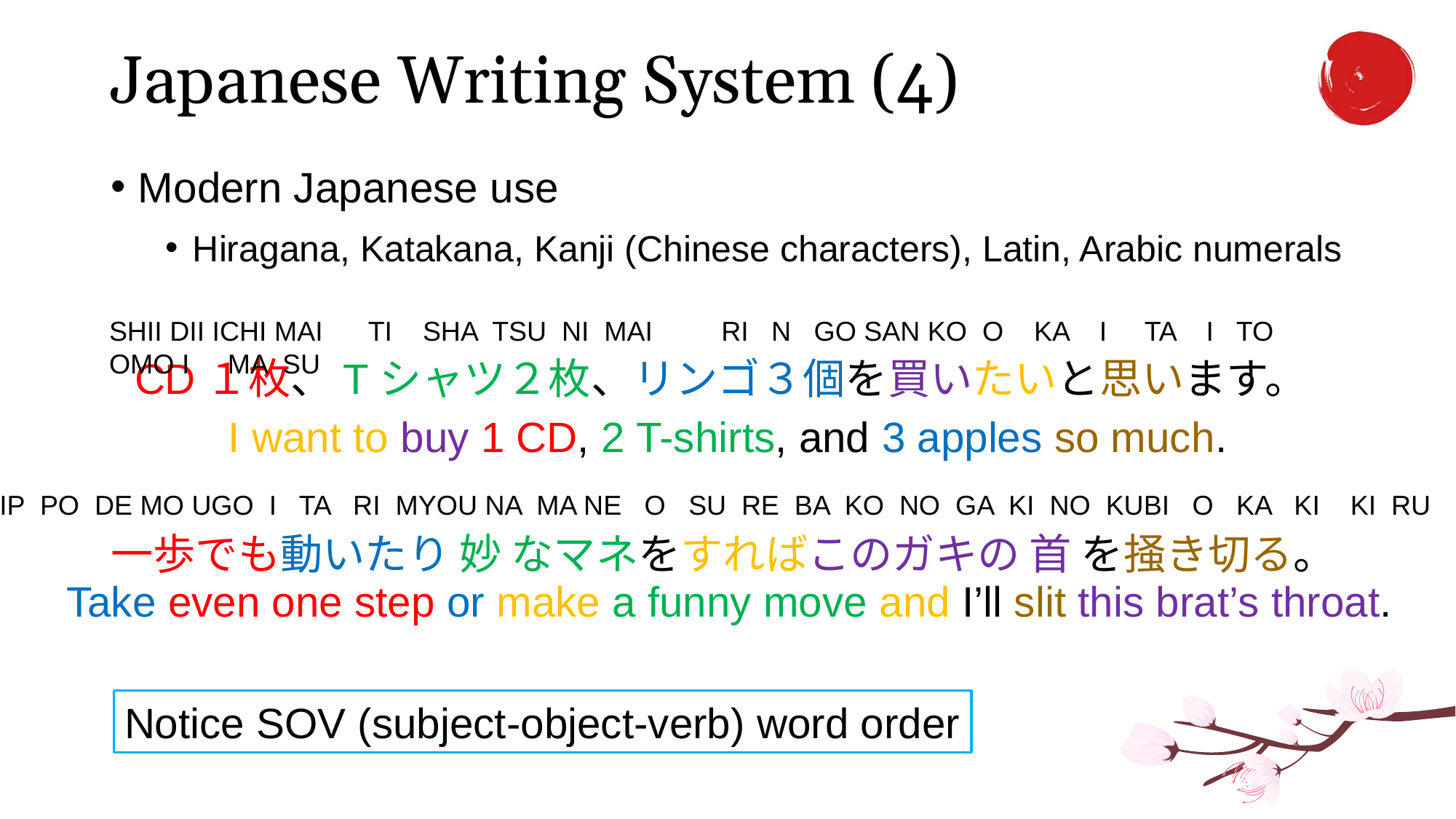

# Japanese Writing System (4)
Modern Japanese use
Hiragana, Katakana, Kanji (Chinese characters), Latin, Arabic numerals

  CD１枚、Tシャツ２枚、リンゴ３個を買いたいと思います。
I want to buy 1 CD, 2 T-shirts, and 3 apples so much.

一歩でも動いたり 妙 なマネをすればこのガキの 首 を掻き切る。

SHII DII ICHI MAI      TI    SHA  TSU  NI  MAI         RI   N   GO SAN KO  O    KA    I     TA    I   TO OMO I     MA  SU
IP  PO  DE MO UGO  I   TA   RI  MYOU NA  MA NE   O   SU  RE  BA  KO  NO  GA  KI  NO  KUBI   O   KA   KI    KI  RU
Take even one step or make a funny move and I’ll slit this brat’s throat.

Notice SOV (subject-object-verb) word order